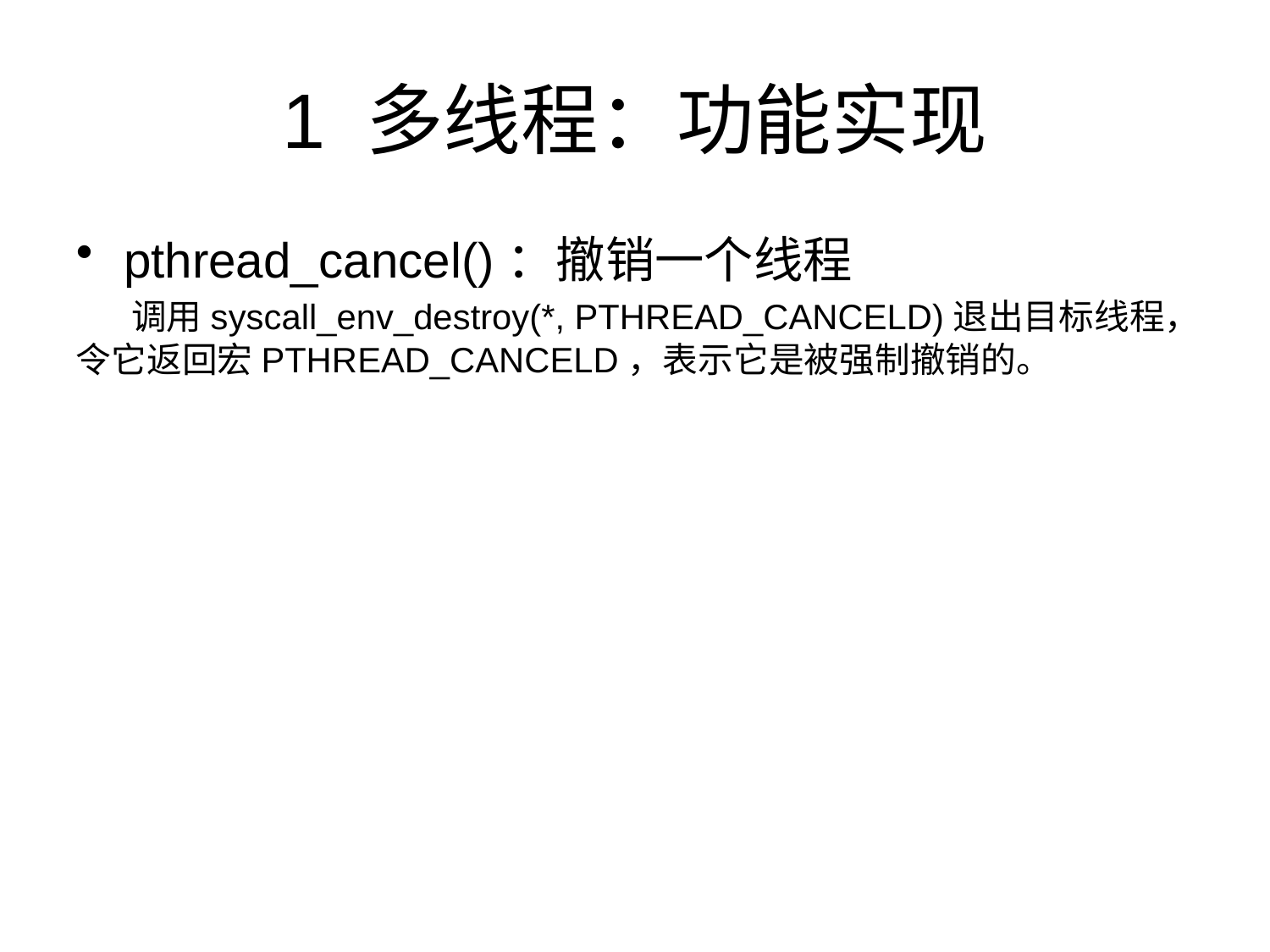

# 1 多线程：功能实现
pthread_cancel()：撤销一个线程
      调用syscall_env_destroy(*, PTHREAD_CANCELD)退出目标线程，令它返回宏PTHREAD_CANCELD，表示它是被强制撤销的。